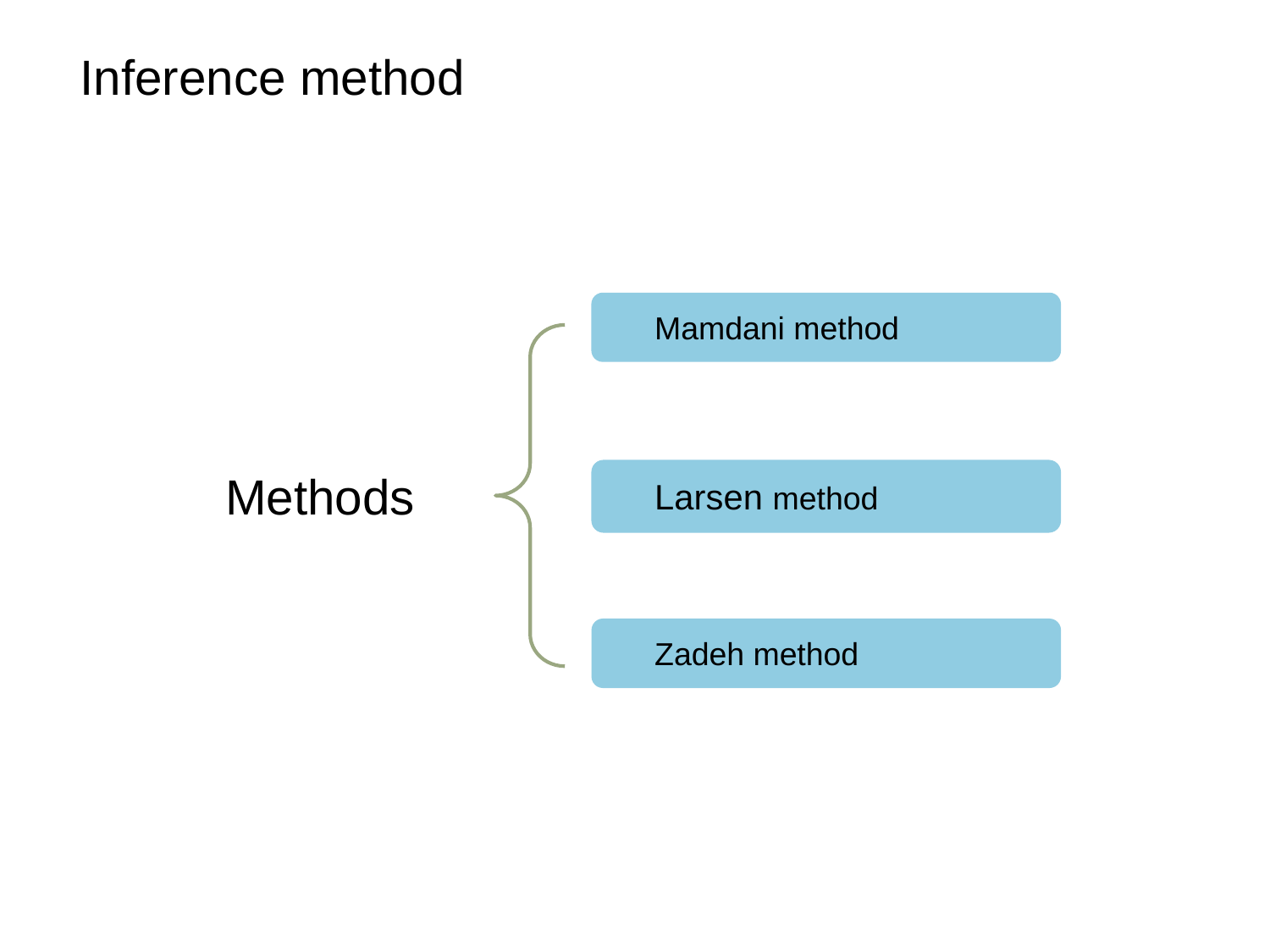

Inference method
点击添加文本

Mamdani method

Methods

Larsen method
点击添加文本
点击添加文本

Zadeh method
点击添加文本